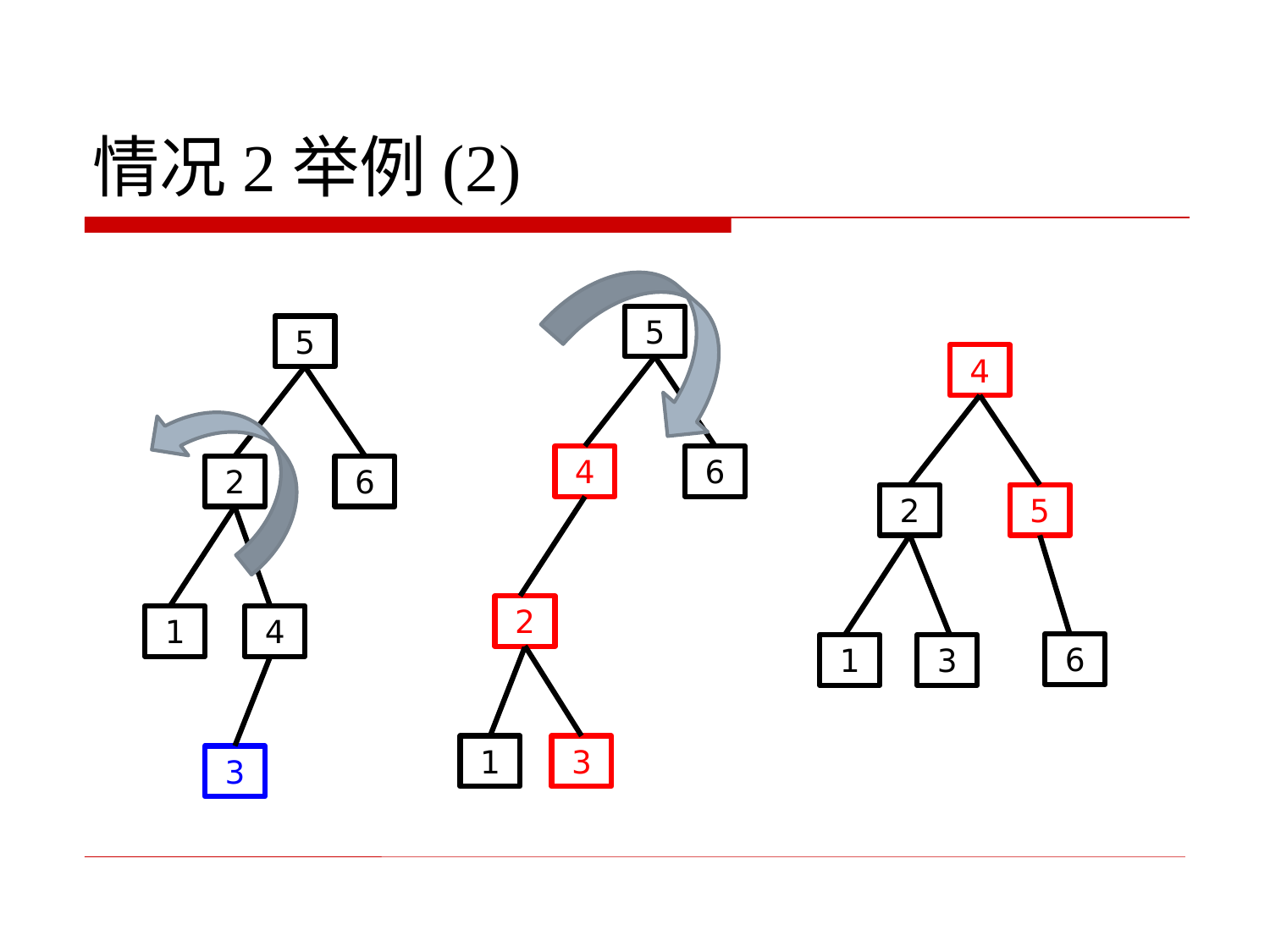

# 情况2举例(2)

5
4
6
2
1
3
5
2
6
1
4
3
4
2
5
6
1
3